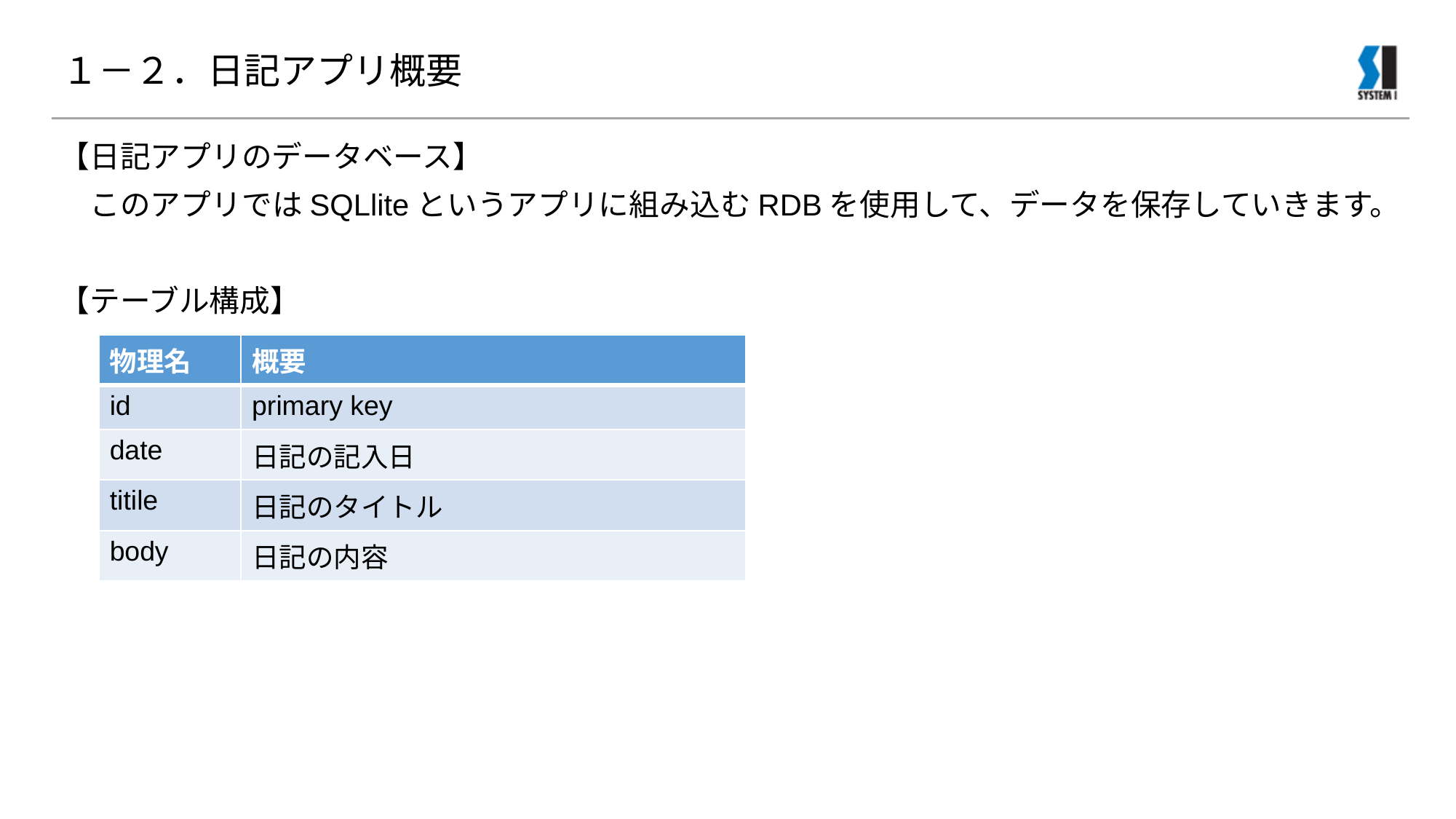

# １－２．日記アプリ概要
【日記アプリのデータベース】
　このアプリではSQLliteというアプリに組み込むRDBを使用して、データを保存していきます。

【テーブル構成】

| 物理名 | 概要 |
| --- | --- |
| id | primary key |
| date | 日記の記入日 |
| titile | 日記のタイトル |
| body | 日記の内容 |